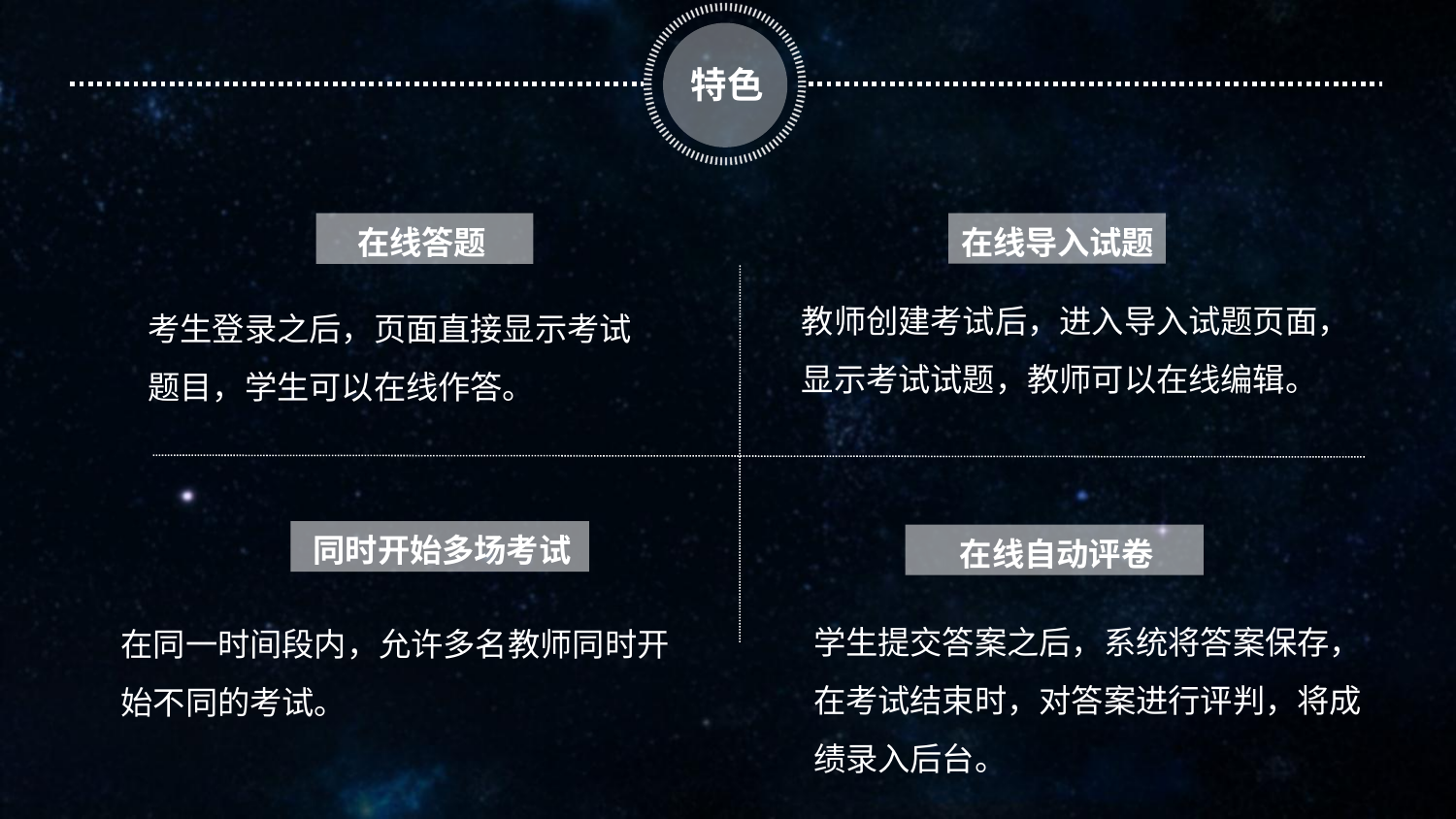

特色
在线导入试题
在线答题

教师创建考试后，进入导入试题页面，显示考试试题，教师可以在线编辑。
考生登录之后，页面直接显示考试题目，学生可以在线作答。

同时开始多场考试
在线自动评卷

学生提交答案之后，系统将答案保存，在考试结束时，对答案进行评判，将成绩录入后台。
在同一时间段内，允许多名教师同时开始不同的考试。